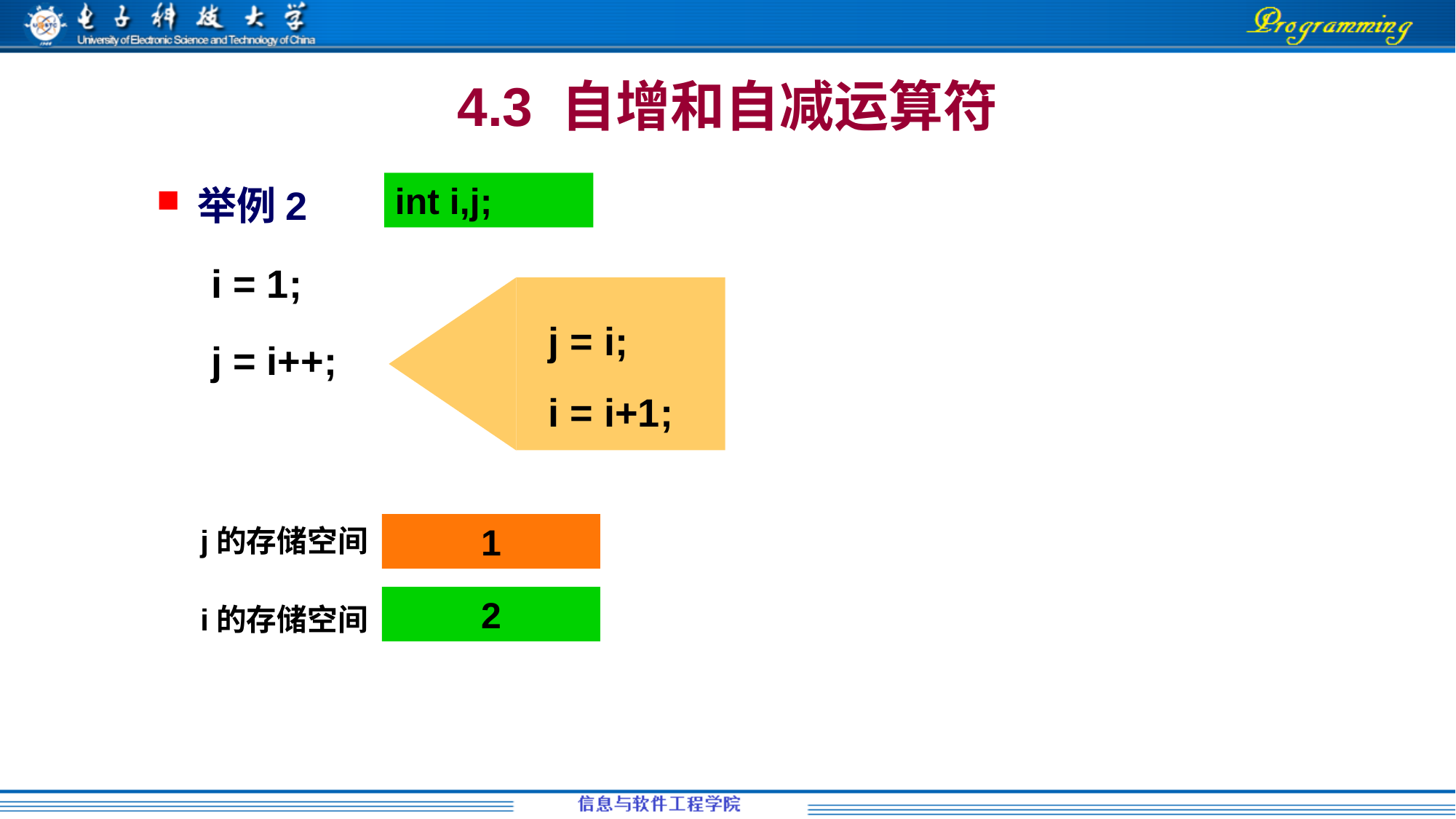

4.3 自增和自减运算符
举例2
i = 1;
j = i++;

int i,j;
j = i;
i = i+1;

j的存储空间
1
i的存储空间
2